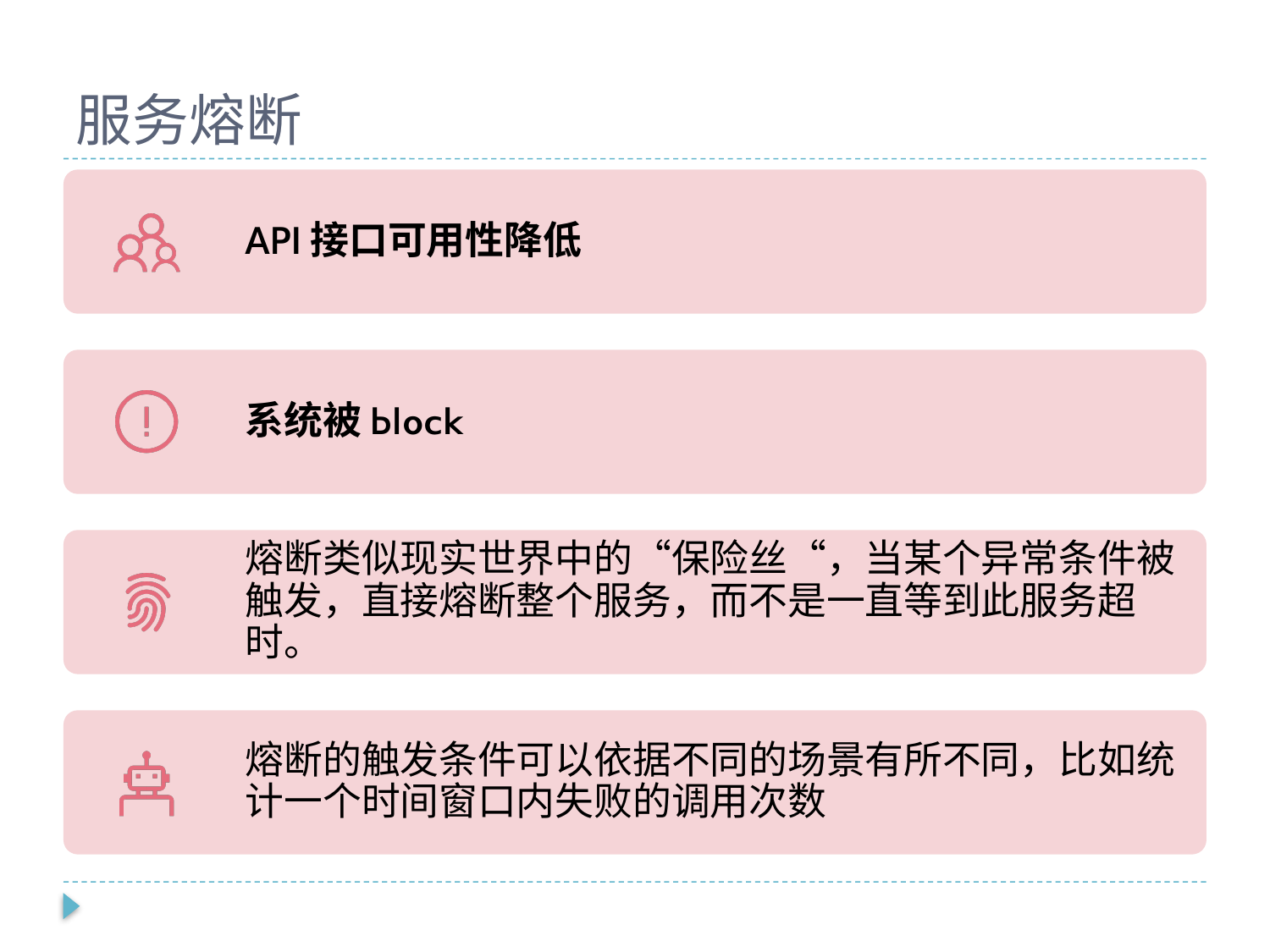

# 服务熔断
API接口可用性降低
系统被block
熔断类似现实世界中的“保险丝“，当某个异常条件被触发，直接熔断整个服务，而不是一直等到此服务超时。
熔断的触发条件可以依据不同的场景有所不同，比如统计一个时间窗口内失败的调用次数